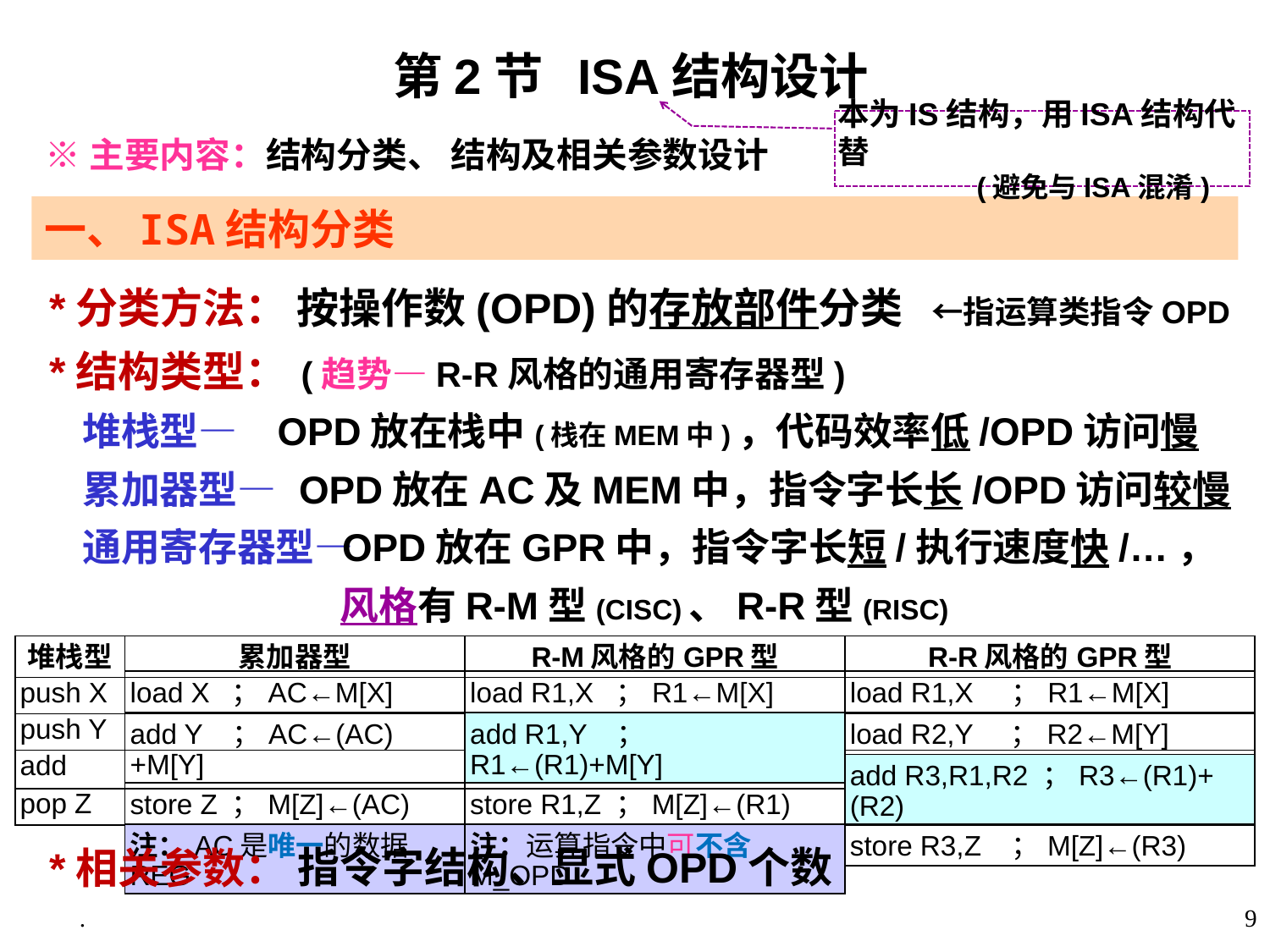

第2节  ISA结构设计
本为IS结构，用ISA结构代替
             (避免与ISA混淆)
 ※主要内容：结构分类、 结构及相关参数设计
一、ISA结构分类
 *分类方法：
 *结构类型：
    堆栈型—
    累加器型—
    通用寄存器型—

 *相关参数：
 按操作数(OPD)的存放部件分类   ←指运算类指令OPD
  (趋势—R-R风格的通用寄存器型)
OPD放在栈中(栈在MEM中)，代码效率低/OPD访问慢
  OPD放在AC及MEM中，指令字长长/OPD访问较慢
      OPD放在GPR中，指令字长短/执行速度快/…，
      风格有R-M型(CISC)、R-R型(RISC)
| 堆栈型 | 累加器型 | R-M风格的GPR型 | R-R风格的GPR型 |
| --- | --- | --- | --- |
| push X |  |  |  |
| push Y |  |  |  |
| add |  |  |  |
| pop Z |  |  |  |
| load X ；AC←M[X] |
| --- |
| add Y ；AC←(AC)+M[Y] |
| store Z ；M[Z]←(AC) |
| 注：AC是唯一的数据REG |
| load R1,X ；R1←M[X] |
| --- |
| add R1,Y ；R1←(R1)+M[Y] |
| store R1,Z ；M[Z]←(R1) |
| 注：运算指令中可不含M\_OPD |
| load R1,X ；R1←M[X] |
| --- |
| load R2,Y ；R2←M[Y] |
| add R3,R1,R2 ；R3←(R1)+(R2) |
| store R3,Z ；M[Z]←(R3) |
指令字结构、显式OPD个数
.
9